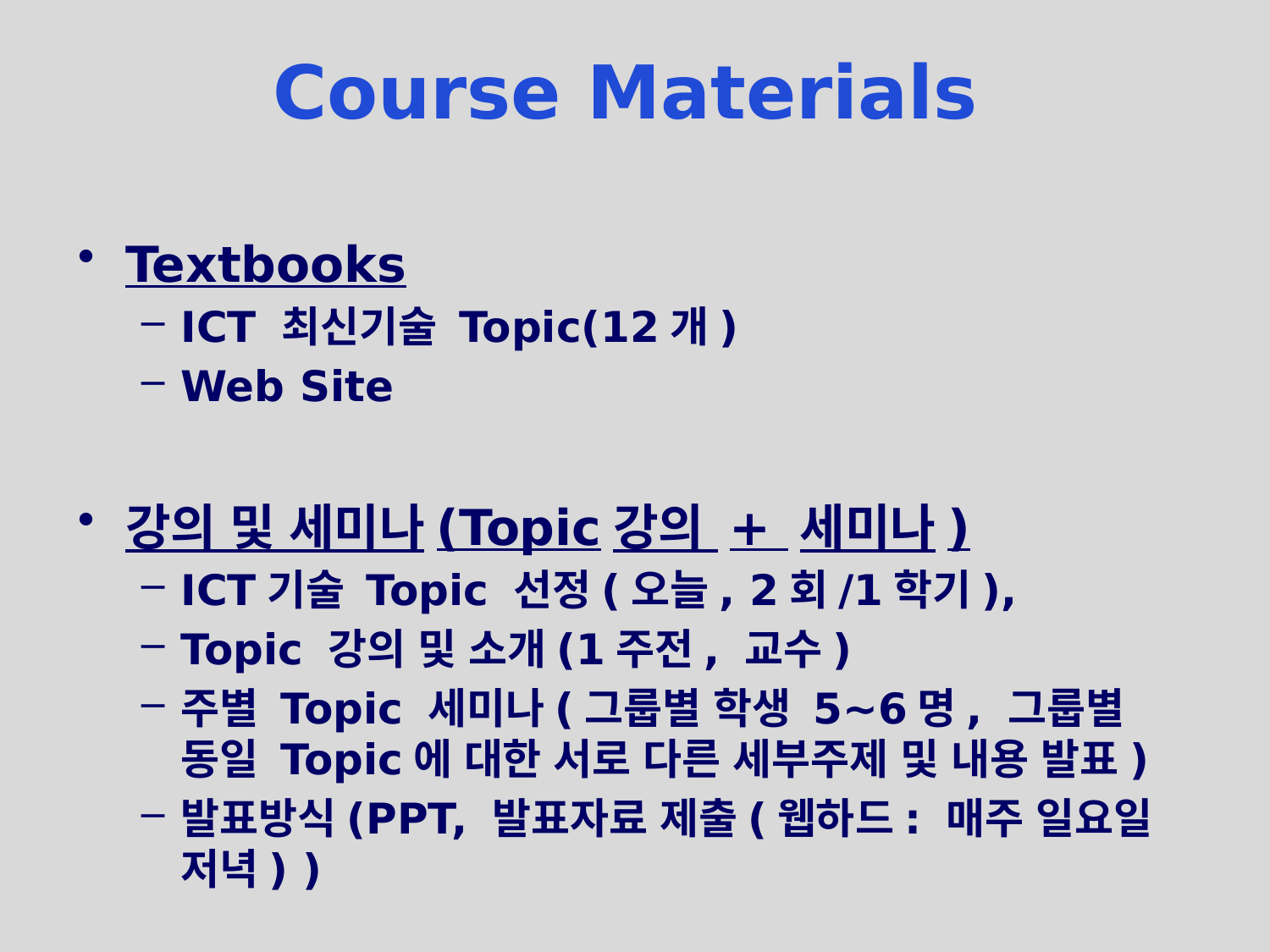

# Course Materials
Textbooks
ICT 최신기술 Topic(12개)
Web Site

강의 및 세미나(Topic강의 + 세미나)
ICT기술 Topic 선정(오늘, 2회/1학기),
Topic 강의 및 소개(1주전, 교수)
주별 Topic 세미나(그룹별 학생 5~6명, 그룹별 동일 Topic에 대한 서로 다른 세부주제 및 내용 발표)
발표방식(PPT, 발표자료 제출(웹하드: 매주 일요일 저녁) )